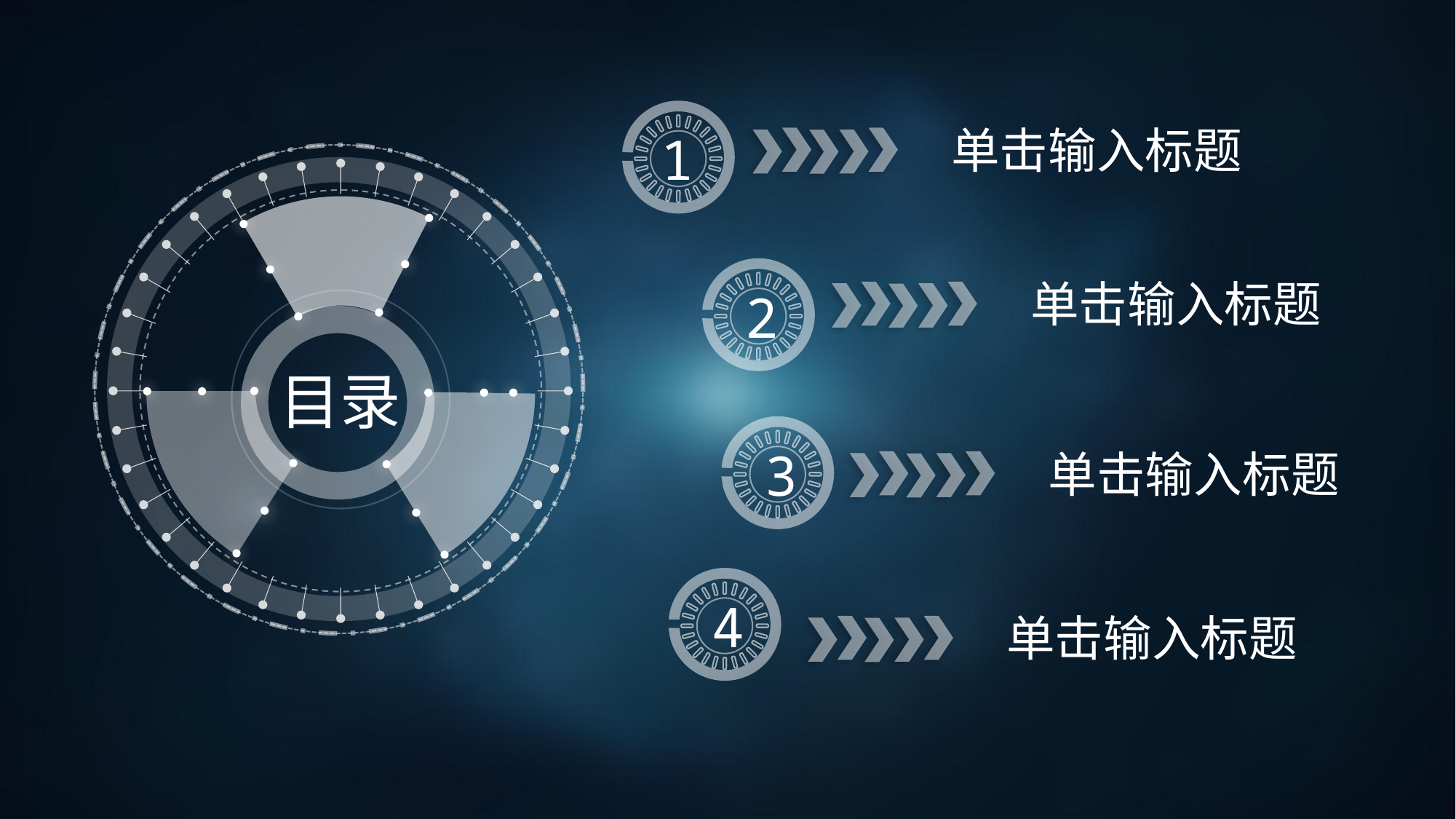

1

单击输入标题

2

单击输入标题

目录

3

单击输入标题

4

单击输入标题